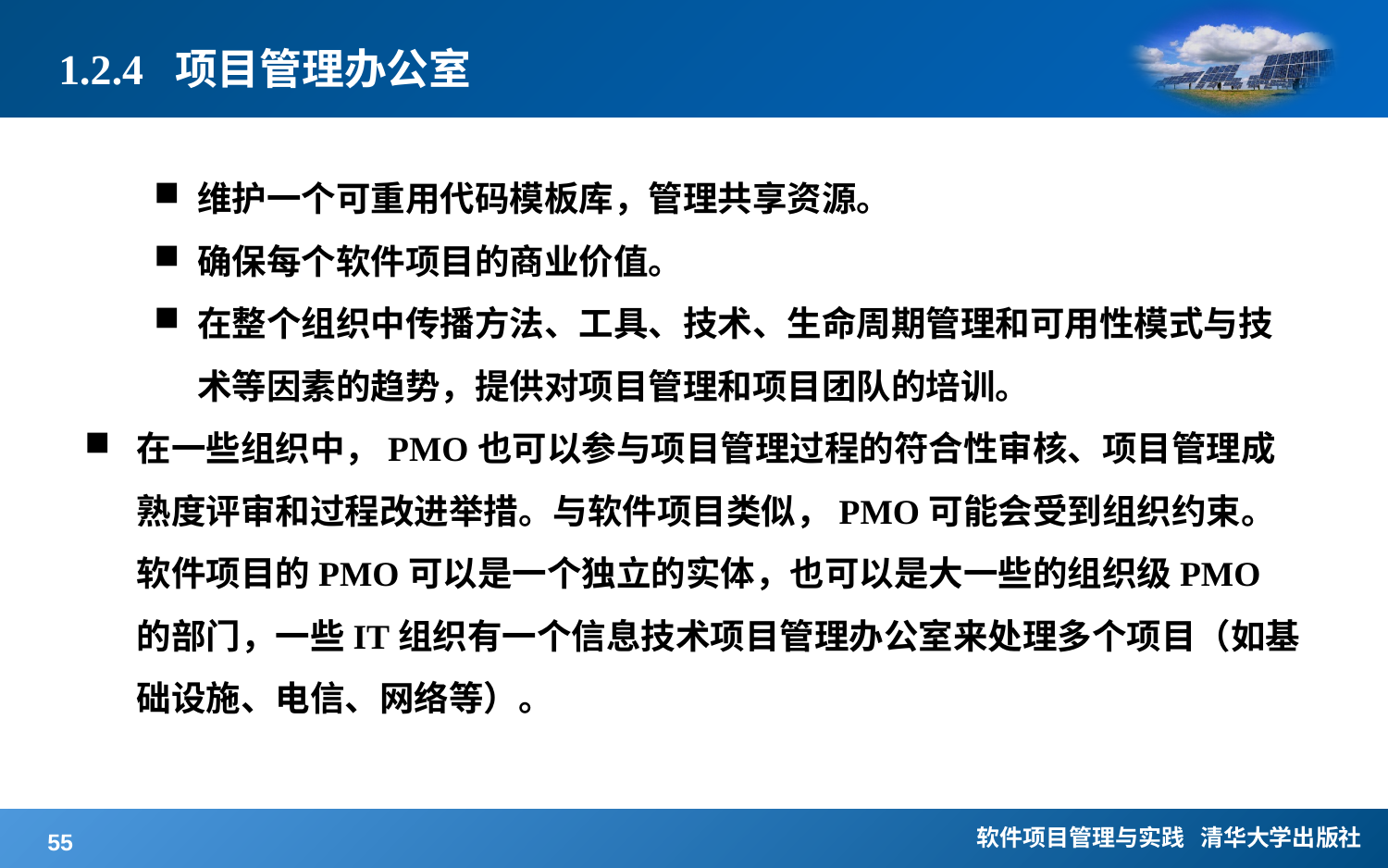

# 1.2.4  项目管理办公室
维护一个可重用代码模板库，管理共享资源。
确保每个软件项目的商业价值。
在整个组织中传播方法、工具、技术、生命周期管理和可用性模式与技术等因素的趋势，提供对项目管理和项目团队的培训。
在一些组织中，PMO也可以参与项目管理过程的符合性审核、项目管理成熟度评审和过程改进举措。与软件项目类似，PMO可能会受到组织约束。软件项目的PMO可以是一个独立的实体，也可以是大一些的组织级PMO的部门，一些IT组织有一个信息技术项目管理办公室来处理多个项目（如基础设施、电信、网络等）。